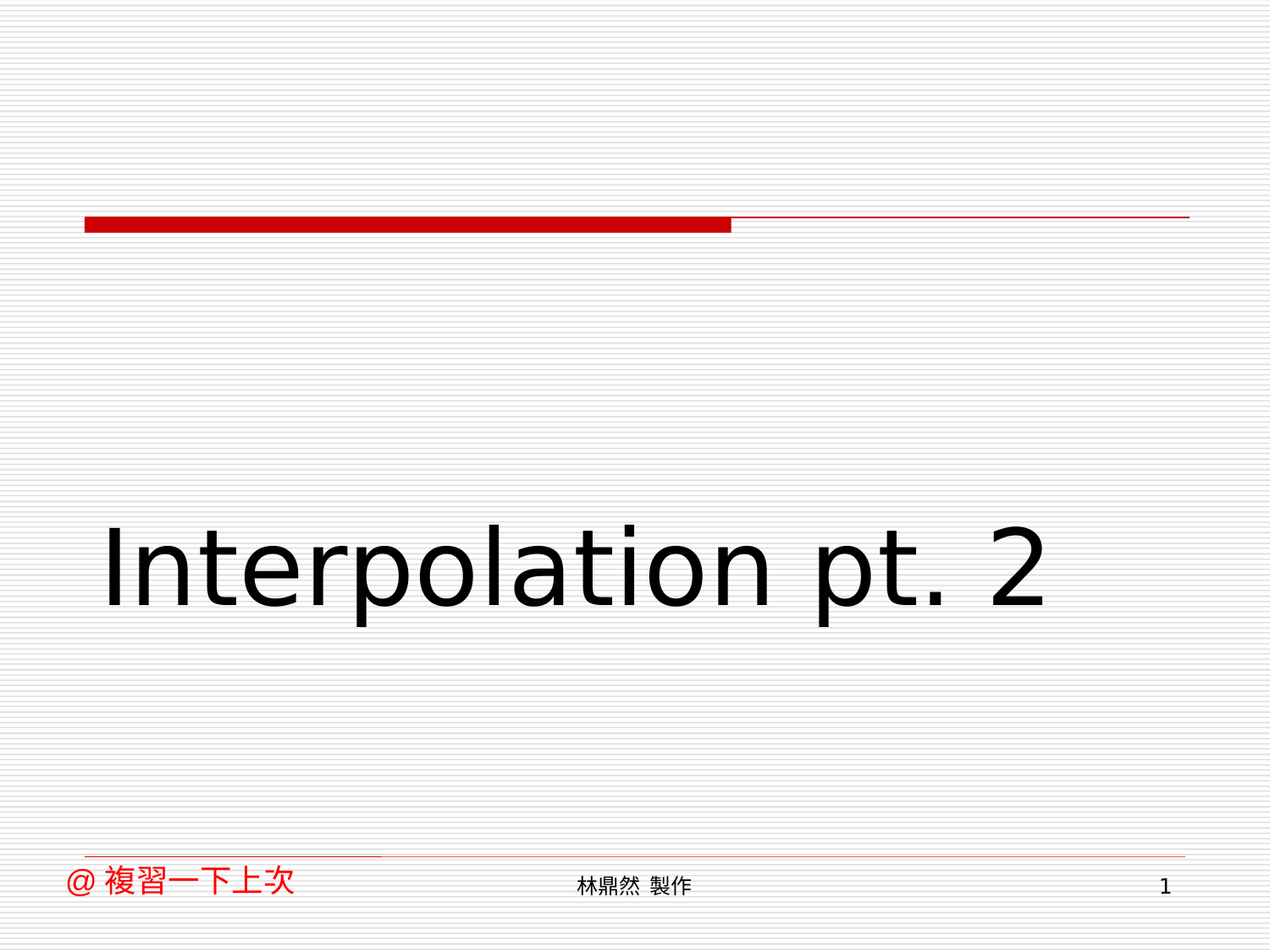

# Interpolation pt. 2

@複習一下上次
林鼎然  製作
1